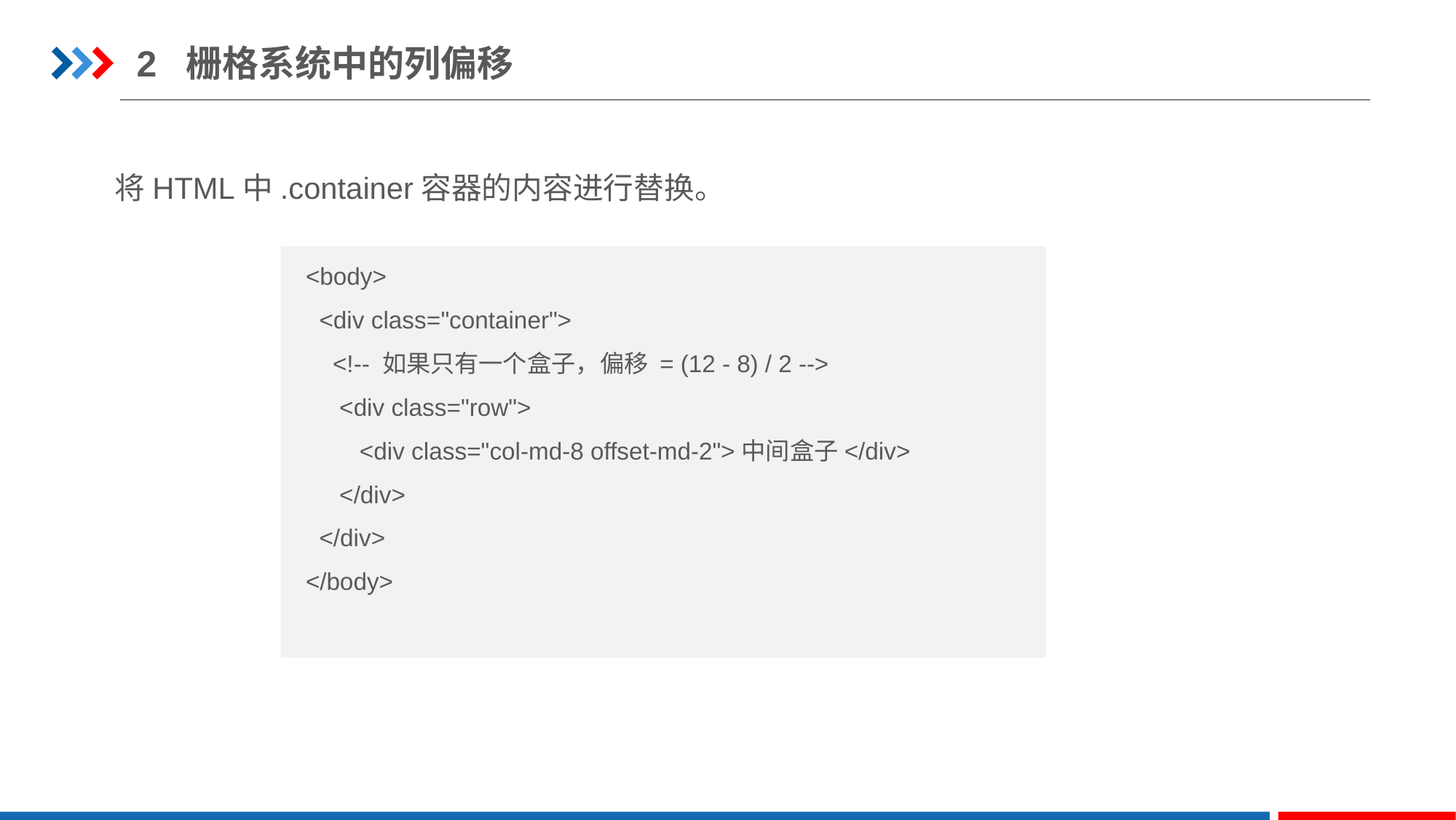

2  栅格系统中的列偏移
将HTML中.container容器的内容进行替换。
<body>
  <div class="container">
    <!-- 如果只有一个盒子，偏移 = (12 - 8) / 2 -->
     <div class="row">
        <div class="col-md-8 offset-md-2">中间盒子</div>
     </div>
  </div>
</body>